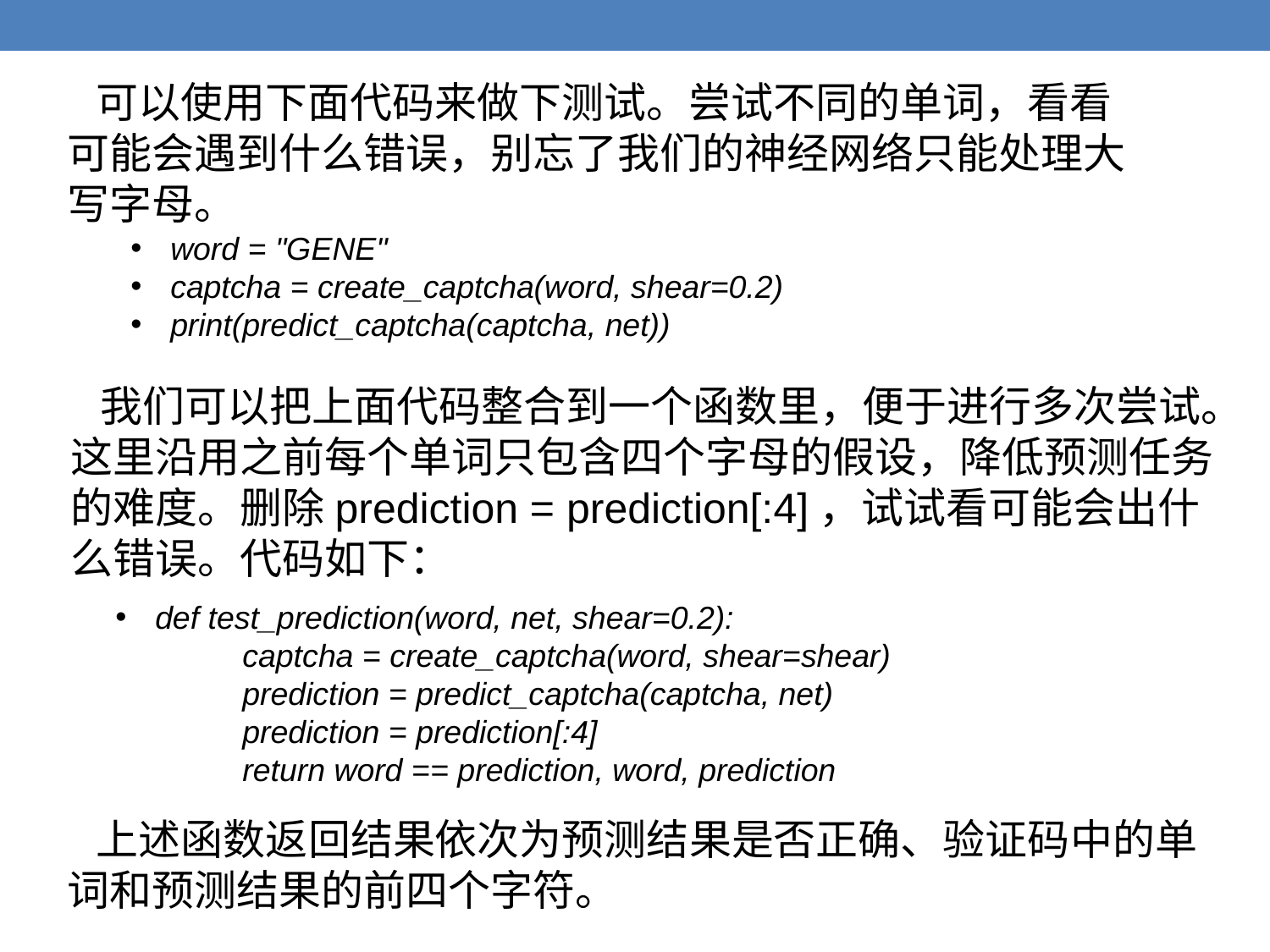

可以使用下面代码来做下测试。尝试不同的单词，看看可能会遇到什么错误，别忘了我们的神经网络只能处理大写字母。
word = "GENE"
captcha = create_captcha(word, shear=0.2)
print(predict_captcha(captcha, net))
  我们可以把上面代码整合到一个函数里，便于进行多次尝试。这里沿用之前每个单词只包含四个字母的假设，降低预测任务的难度。删除prediction = prediction[:4]，试试看可能会出什么错误。代码如下：
def test_prediction(word, net, shear=0.2):
	captcha = create_captcha(word, shear=shear)
	prediction = predict_captcha(captcha, net)
	prediction = prediction[:4]
	return word == prediction, word, prediction
  上述函数返回结果依次为预测结果是否正确、验证码中的单词和预测结果的前四个字符。